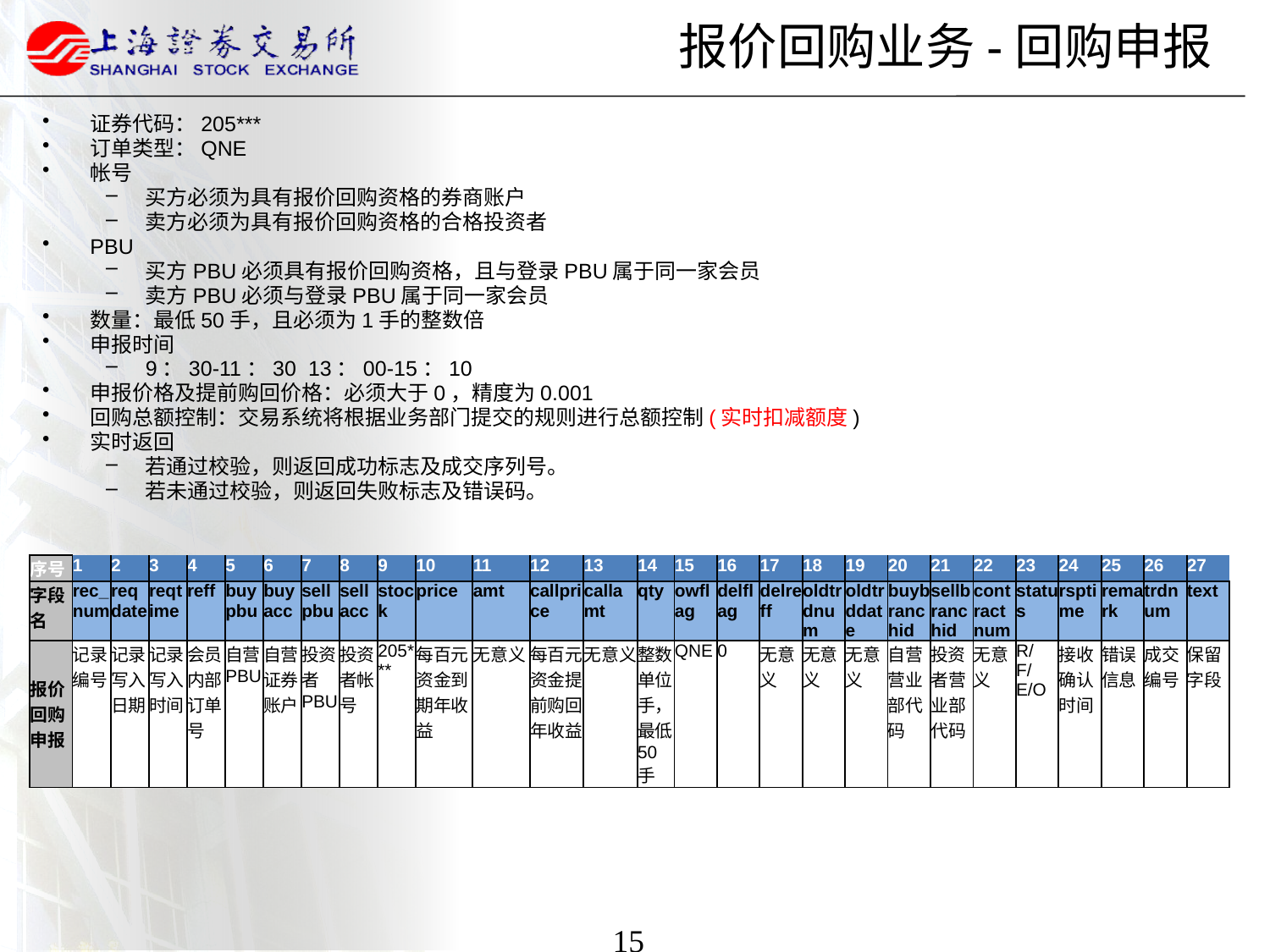

# 报价回购业务-回购申报
证券代码：205***
订单类型：QNE
帐号
买方必须为具有报价回购资格的券商账户
卖方必须为具有报价回购资格的合格投资者
PBU
买方PBU必须具有报价回购资格，且与登录PBU属于同一家会员
卖方PBU必须与登录PBU属于同一家会员
数量：最低50手，且必须为1手的整数倍
申报时间
9：30-11：30  13：00-15：10
申报价格及提前购回价格：必须大于0，精度为0.001
回购总额控制：交易系统将根据业务部门提交的规则进行总额控制(实时扣减额度)
实时返回
若通过校验，则返回成功标志及成交序列号。
若未通过校验，则返回失败标志及错误码。

| 序号 | 1 | 2 | 3 | 4 | 5 | 6 | 7 | 8 | 9 | 10 | 11 | 12 | 13 | 14 | 15 | 16 | 17 | 18 | 19 | 20 | 21 | 22 | 23 | 24 | 25 | 26 | 27 |
| --- | --- | --- | --- | --- | --- | --- | --- | --- | --- | --- | --- | --- | --- | --- | --- | --- | --- | --- | --- | --- | --- | --- | --- | --- | --- | --- | --- |
| 字段名 | rec\_num | reqdate | reqtime | reff | buypbu | buyacc | sellpbu | sellacc | stock | price | amt | callprice | callamt | qty | owflag | delflag | delreff | oldtrdnum | oldtrddate | buybranchid | sellbranchid | contractnum | status | rsptime | remark | trdnum | text |
| 报价回购申报 | 记录编号 | 记录写入日期 | 记录写入时间 | 会员内部订单号 | 自营PBU | 自营证券账户 | 投资者PBU | 投资者帐号 | 205\*\*\* | 每百元资金到期年收益 | 无意义 | 每百元资金提前购回年收益 | 无意义 | 整数，单位手，最低50手 | QNE | 0 | 无意义 | 无意义 | 无意义 | 自营营业部代码 | 投资者营业部代码 | 无意义 | R/F/E/O | 接收确认时间 | 错误信息 | 成交编号 | 保留字段 |
15